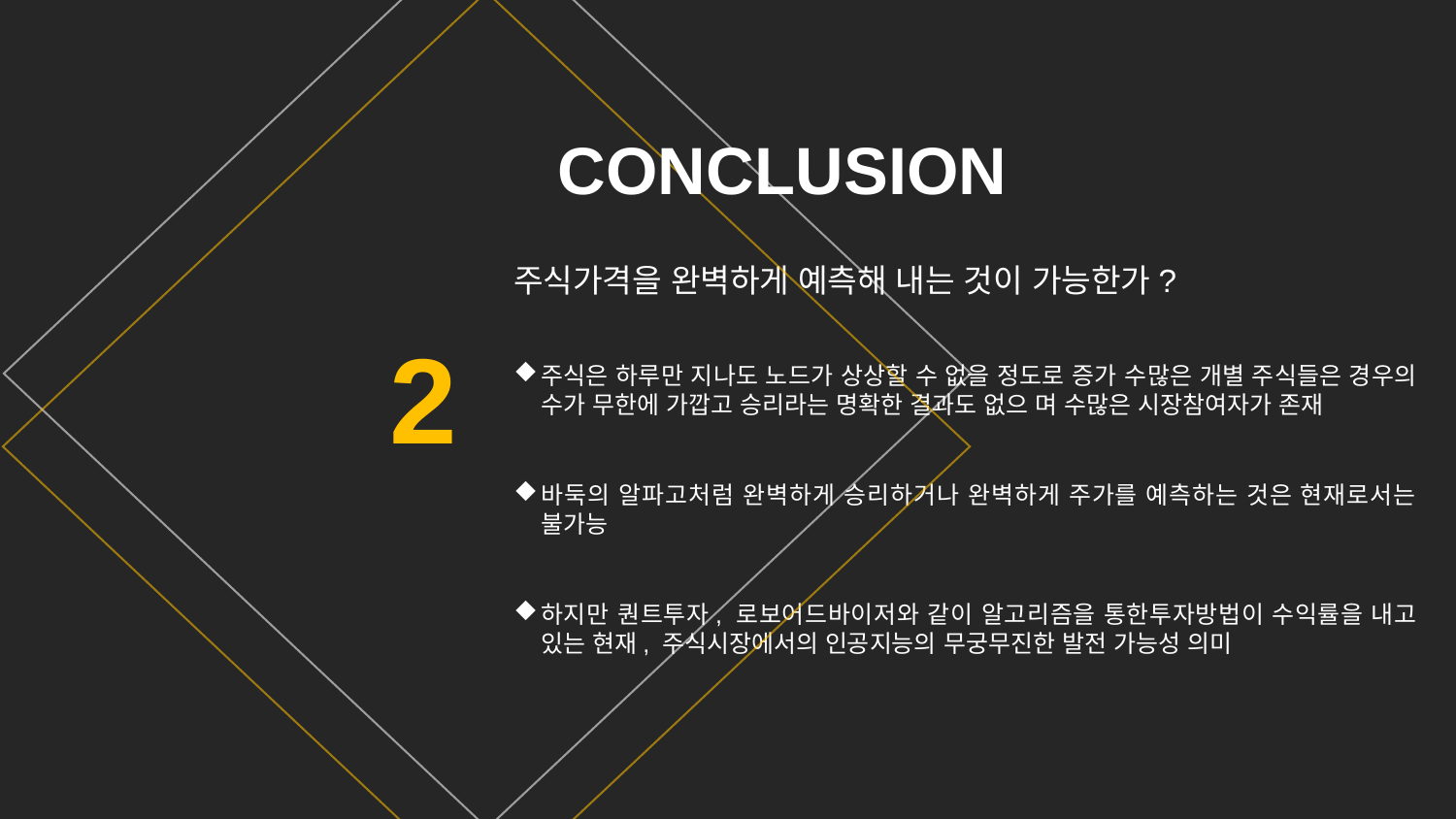

CONCLUSION
Our
Objective
주식가격을 완벽하게 예측해 내는 것이 가능한가?

주식은 하루만 지나도 노드가 상상할 수 없을 정도로 증가 수많은 개별 주식들은 경우의 수가 무한에 가깝고 승리라는 명확한 결과도 없으 며 수많은 시장참여자가 존재

바둑의 알파고처럼 완벽하게 승리하거나 완벽하게 주가를 예측하는 것은 현재로서는 불가능

하지만 퀀트투자, 로보어드바이저와 같이 알고리즘을 통한투자방법이 수익률을 내고 있는 현재, 주식시장에서의 인공지능의 무궁무진한 발전 가능성 의미

2